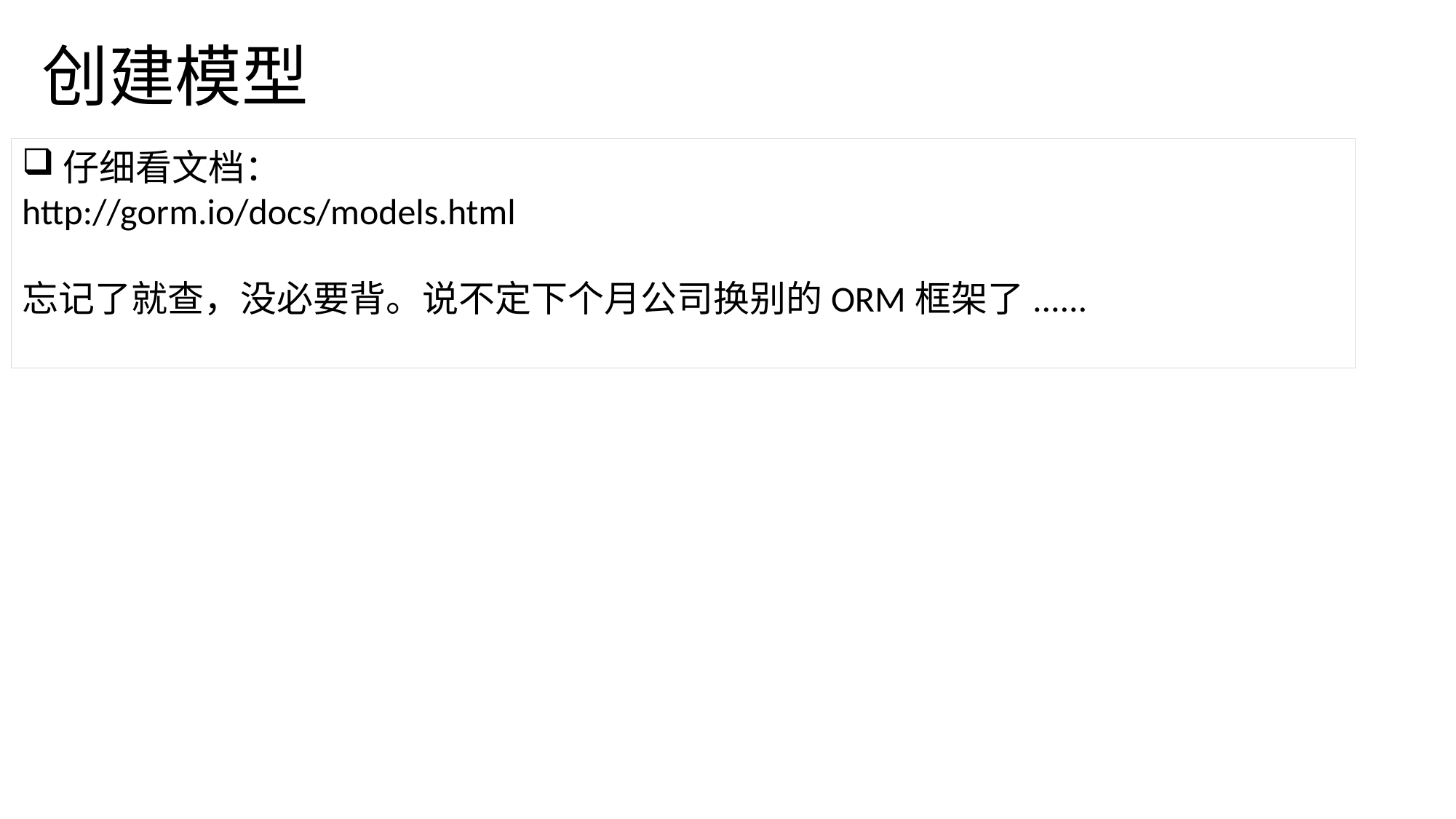

# 创建模型
仔细看文档：
http://gorm.io/docs/models.html

忘记了就查，没必要背。说不定下个月公司换别的ORM框架了......